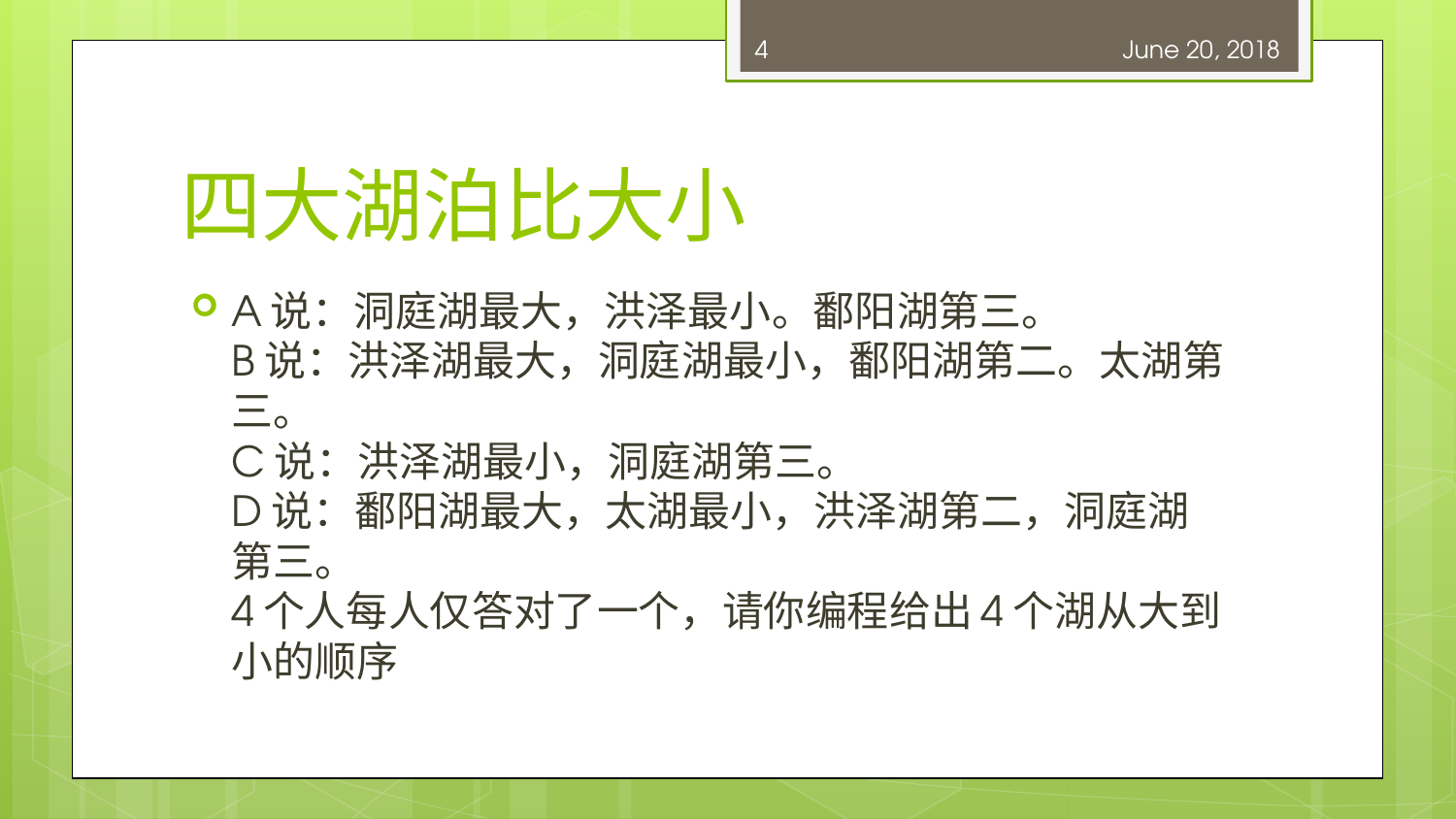

4
June 20, 2018
# 四大湖泊比大小
A说：洞庭湖最大，洪泽最小。鄱阳湖第三。
B说：洪泽湖最大，洞庭湖最小，鄱阳湖第二。太湖第三。
C说：洪泽湖最小，洞庭湖第三。
D说：鄱阳湖最大，太湖最小，洪泽湖第二，洞庭湖第三。
4个人每人仅答对了一个，请你编程给出4个湖从大到小的顺序